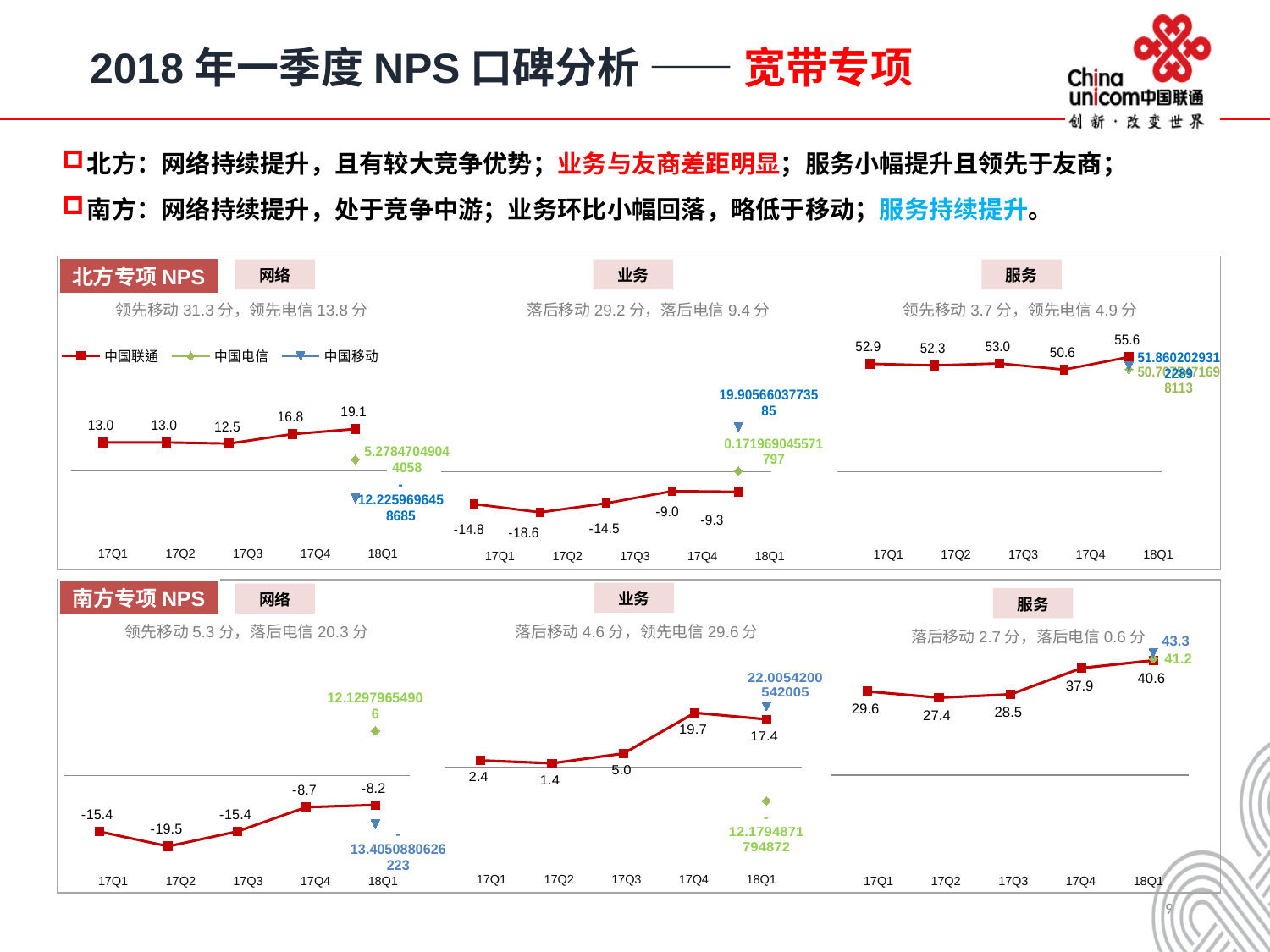

2018年一季度NPS口碑分析 —— 宽带专项
北方：网络持续提升，且有较大竞争优势；业务与友商差距明显；服务小幅提升且领先于友商；
南方：网络持续提升，处于竞争中游；业务环比小幅回落，略低于移动；服务持续提升。

### Chart

| Category | 中国联通 | 中国电信 | 中国移动 |
|---|---|---|---|
| 17Q1 | -14.823654203129154 | None | None |
| 17Q2 | -18.59319686008927 | None | None |
| 17Q3 | -14.488724127278344 | None | None |
| 17Q4 | -8.99486007995431 | None | None |
| 18Q1 | -9.274359607940033 | 0.1719690455717973 | 19.905660377358487 |
北方专项NPS
网络
业务
服务

### Chart

| Category | 中国联通 | 中国电信 | 中国移动 |
|---|---|---|---|
| 17Q1 | 52.90553566510603 | None | None |
| 17Q2 | 52.27445610832198 | None | None |
| 17Q3 | 53.04603937374044 | None | None |
| 17Q4 | 50.58112505811244 | None | None |
| 18Q1 | 55.57960105382003 | 50.70754716981126 | 51.86020293122886 |
领先移动31.3分，领先电信13.8分
落后移动29.2分，落后电信9.4分
领先移动3.7分，领先电信4.9分

### Chart

| Category | 中国联通 | 中国电信 | 中国移动 |
|---|---|---|---|
| 17Q1 | 13.024905878945846 | None | None |
| 17Q2 | 13.00090388671286 | None | None |
| 17Q3 | 12.509033097268414 | None | None |
| 17Q4 | 16.75314521287938 | None | None |
| 18Q1 | 19.058982440342188 | 5.278470490440577 | -12.225969645868465 |

### Chart

| Category | 中国联通 | 中国电信 | 中国移动 |
|---|---|---|---|
| 17Q1 | 29.59250739401906 | None | None |
| 17Q2 | 27.37062518695782 | None | None |
| 17Q3 | 28.542558250118876 | None | None |
| 17Q4 | 37.88338741756514 | None | None |
| 18Q1 | 40.55299539170507 | 41.2 | 43.3 |
| 17Q1 | 17Q2 | 17Q3 | 17Q4 | 18Q1 |
| --- | --- | --- | --- | --- |
| 17Q1 | 17Q2 | 17Q3 | 17Q4 | 18Q1 |
| --- | --- | --- | --- | --- |
| 17Q1 | 17Q2 | 17Q3 | 17Q4 | 18Q1 |
| --- | --- | --- | --- | --- |

南方专项NPS
业务
网络
服务

### Chart

| Category | 中国联通 | 中国电信 | 中国移动 |
|---|---|---|---|
| 17Q1 | -15.423580089342698 | None | None |
| 17Q2 | -19.463789702507935 | None | None |
| 17Q3 | -15.407806407525024 | None | None |
| 17Q4 | -8.736337186443343 | None | None |
| 18Q1 | -8.15843925509903 | 12.129796549060009 | -13.405088062622312 |

### Chart

| Category | 中国联通 | 中国电信 | 中国移动 |
|---|---|---|---|
| 17Q1 | 2.4363493928711284 | None | None |
| 17Q2 | 1.4032073310423818 | None | None |
| 17Q3 | 4.969273151091346 | None | None |
| 17Q4 | 19.74748471098836 | None | None |
| 18Q1 | 17.39792263610313 | -12.179487179487202 | 22.005420054200542 |
领先移动5.3分，落后电信20.3分
落后移动4.6分，领先电信29.6分
落后移动2.7分，落后电信0.6分
| 17Q1 | 17Q2 | 17Q3 | 17Q4 | 18Q1 |
| --- | --- | --- | --- | --- |
| 17Q1 | 17Q2 | 17Q3 | 17Q4 | 18Q1 |
| --- | --- | --- | --- | --- |
| 17Q1 | 17Q2 | 17Q3 | 17Q4 | 18Q1 |
| --- | --- | --- | --- | --- |